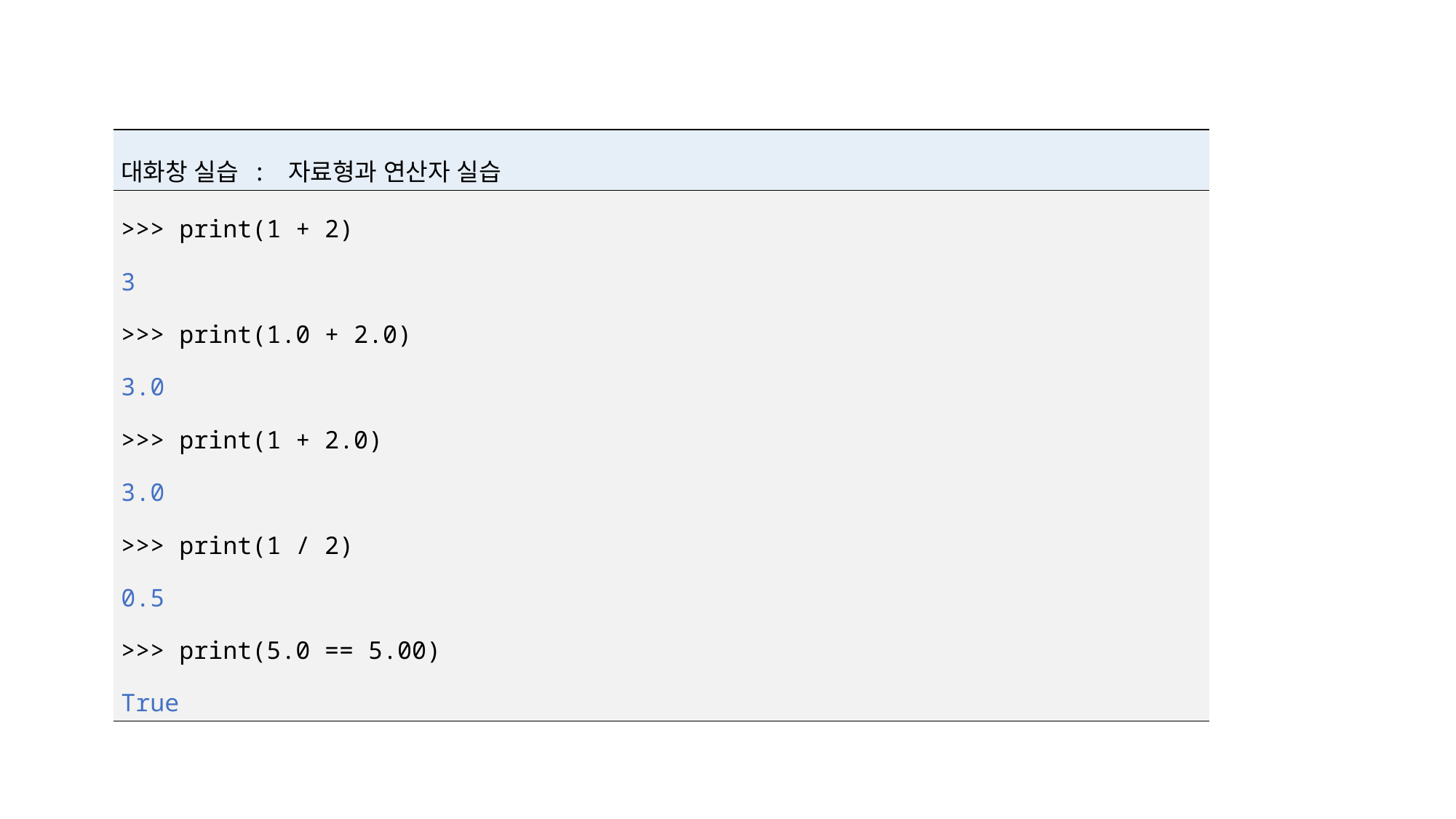

| 대화창 실습 : 자료형과 연산자 실습 |
| --- |
| >>> print(1 + 2) 3 >>> print(1.0 + 2.0) 3.0 >>> print(1 + 2.0) 3.0 >>> print(1 / 2) 0.5 >>> print(5.0 == 5.00) True |